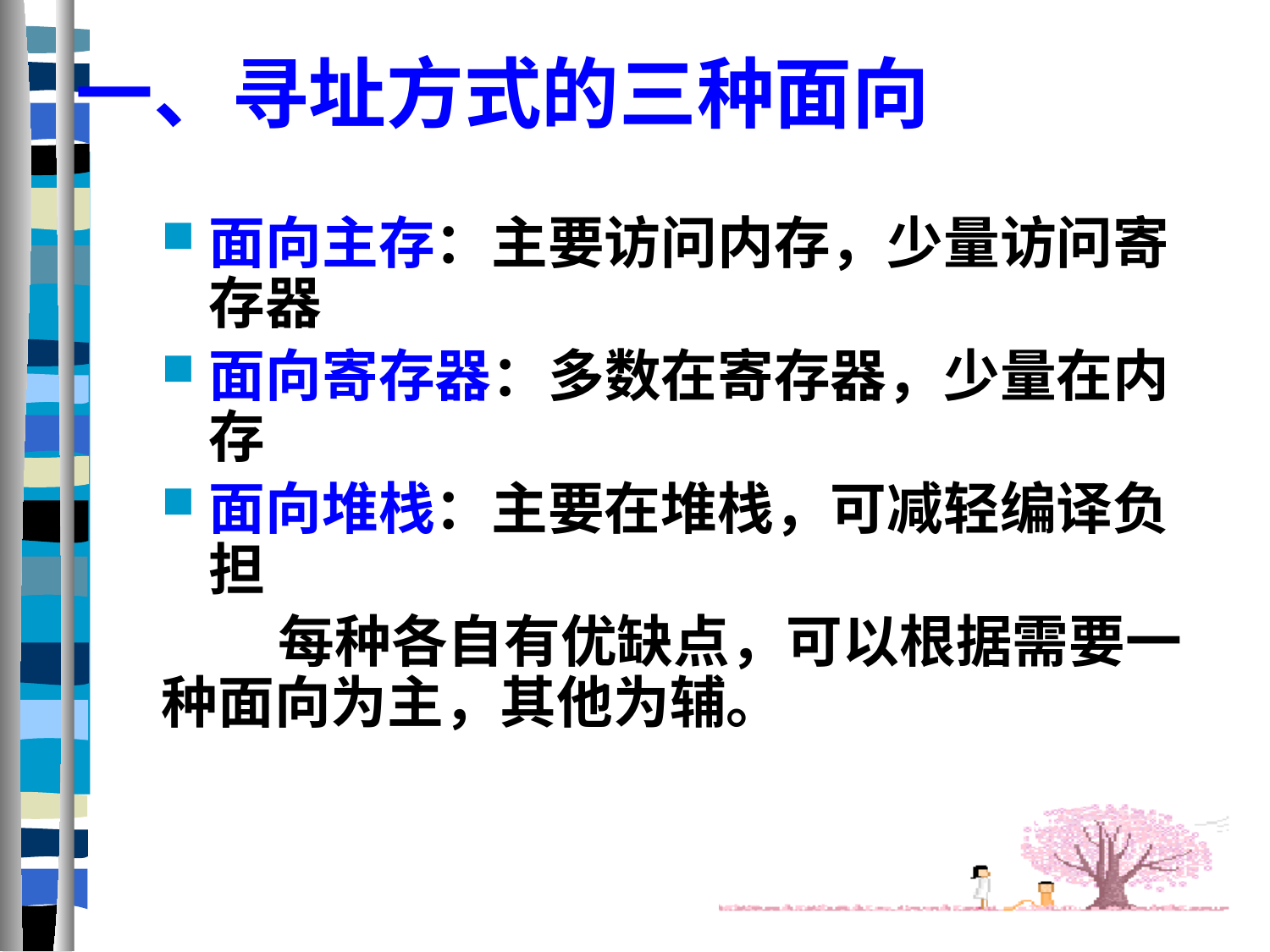

# 一、寻址方式的三种面向
面向主存：主要访问内存，少量访问寄存器
面向寄存器：多数在寄存器，少量在内存
面向堆栈：主要在堆栈，可减轻编译负担
        每种各自有优缺点，可以根据需要一种面向为主，其他为辅。